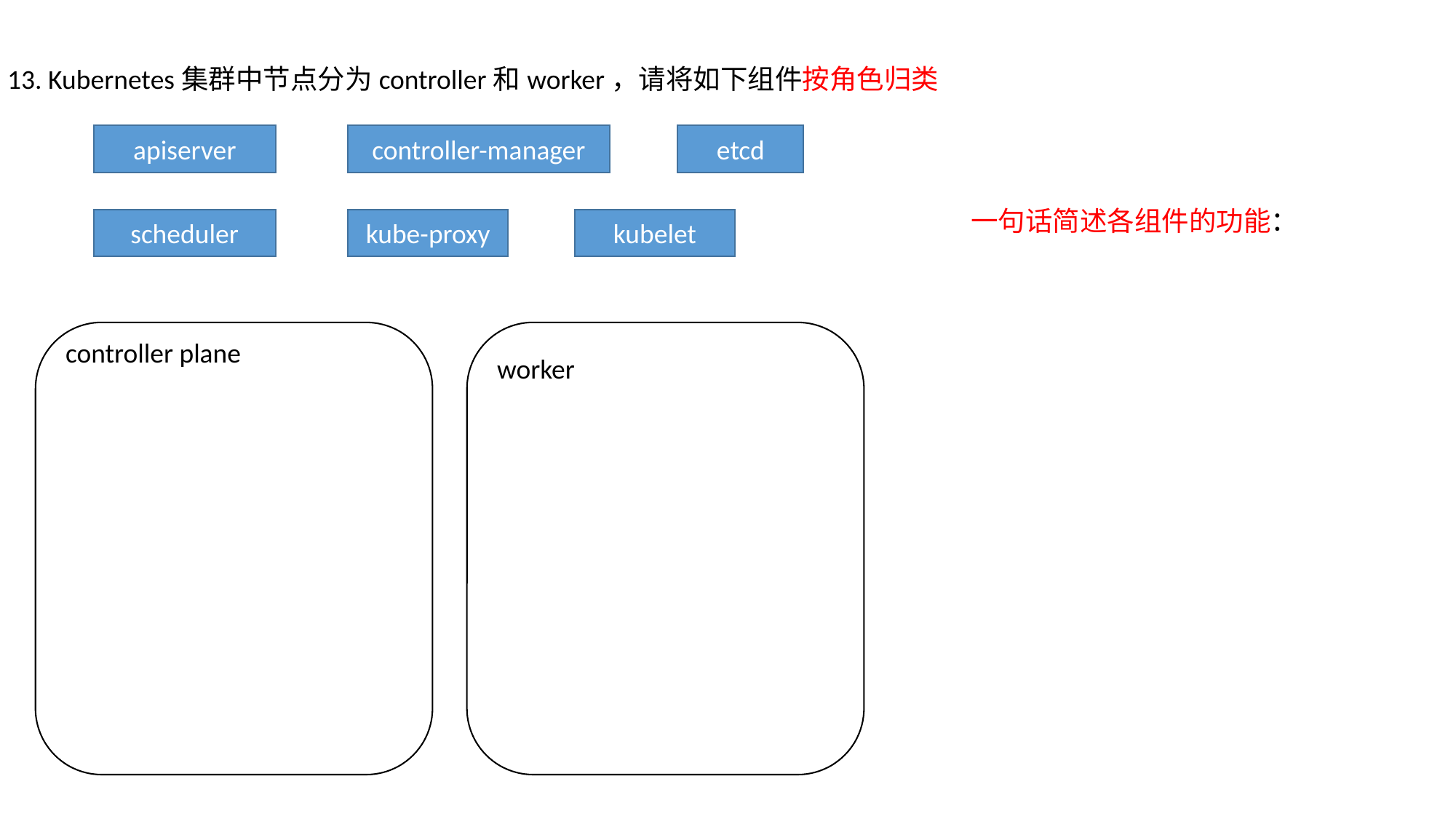

13. Kubernetes集群中节点分为controller和worker，请将如下组件按角色归类
apiserver
controller-manager
etcd
一句话简述各组件的功能：
scheduler
kube-proxy
kubelet
controller plane

worker